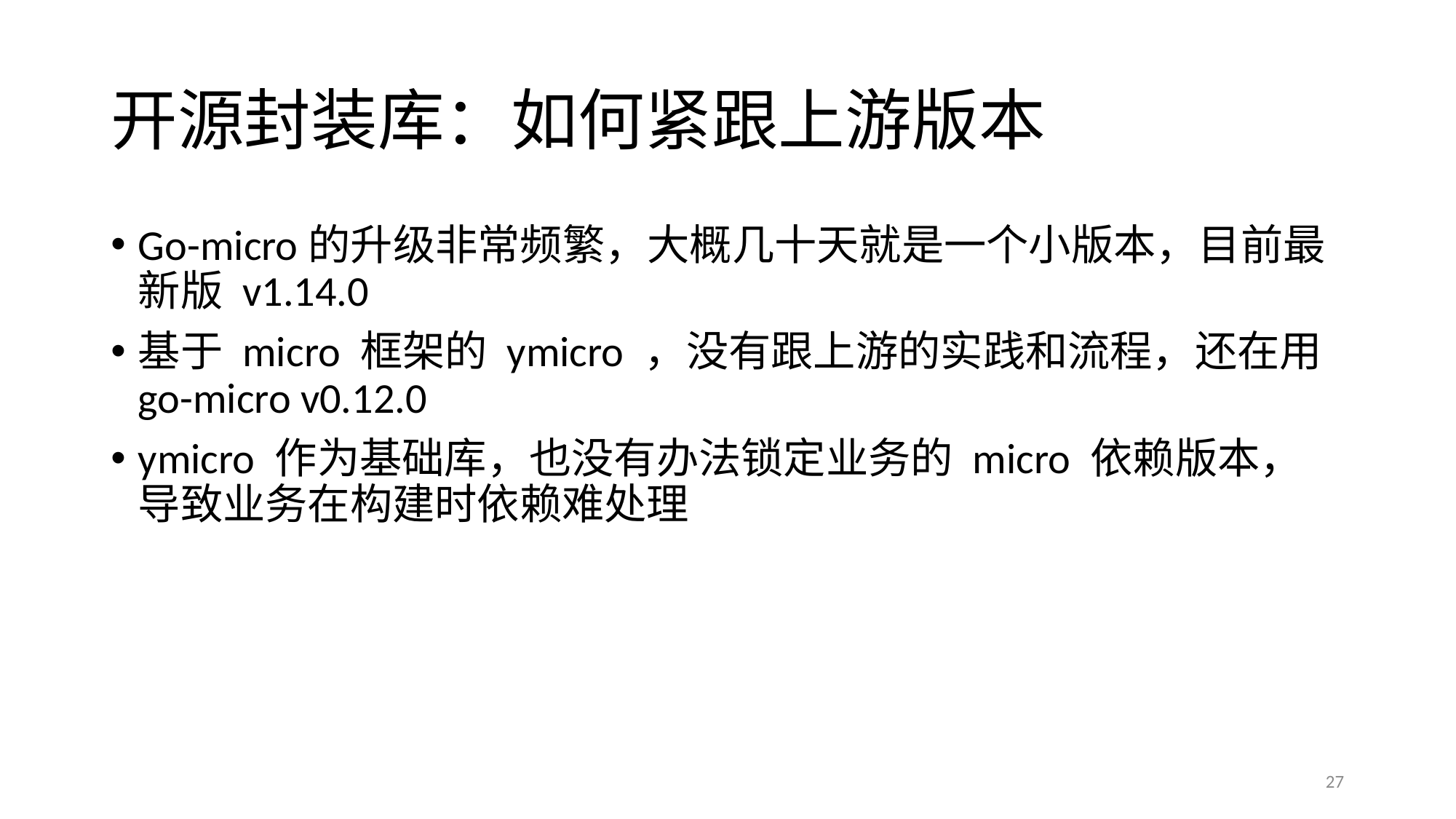

# 开源封装库：如何紧跟上游版本
Go-micro的升级非常频繁，大概几十天就是一个小版本，目前最新版 v1.14.0
基于 micro 框架的 ymicro ，没有跟上游的实践和流程，还在用 go-micro v0.12.0
ymicro 作为基础库，也没有办法锁定业务的 micro 依赖版本，导致业务在构建时依赖难处理

27